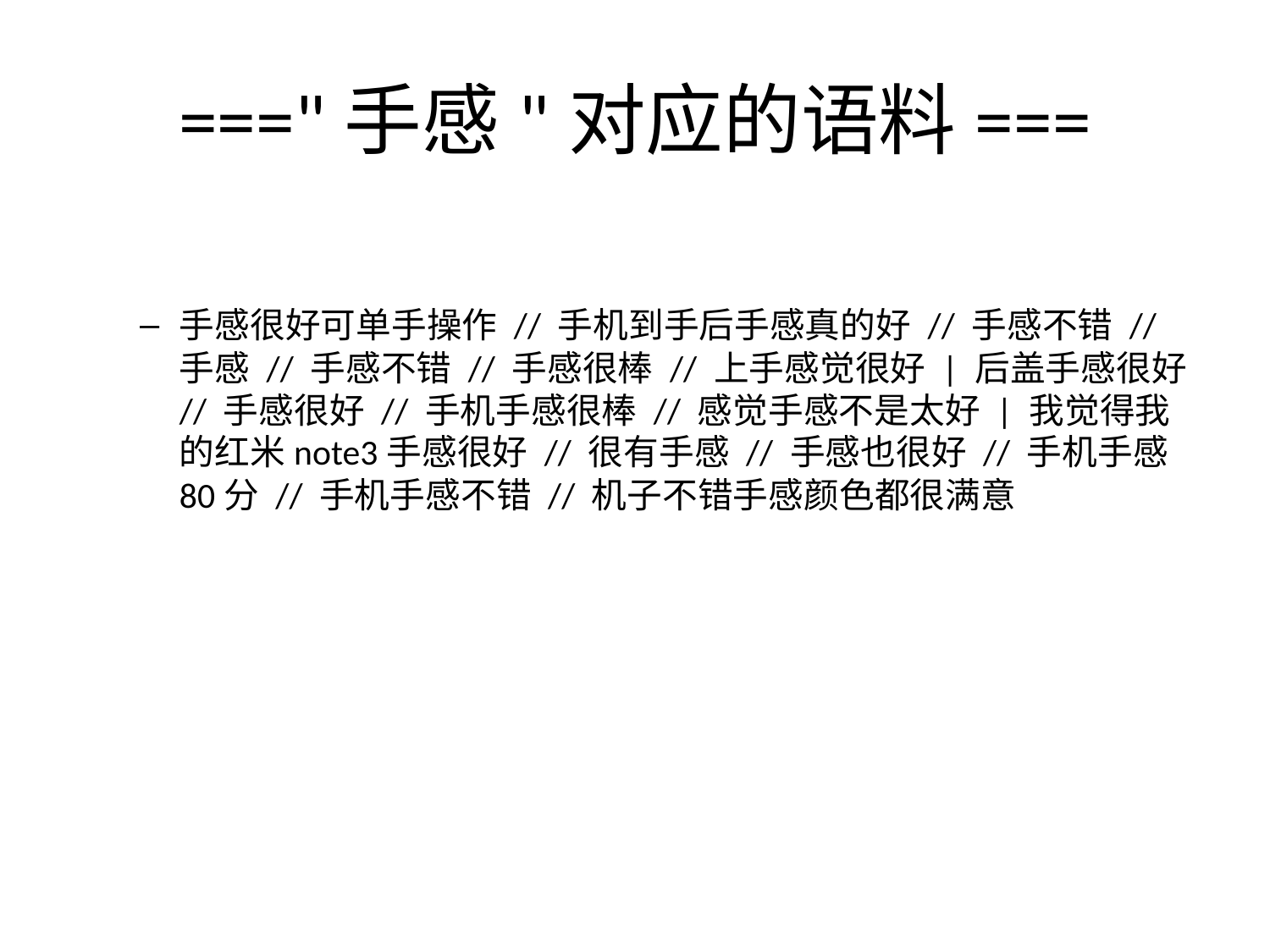

# ==="手感"对应的语料===

手感很好可单手操作 // 手机到手后手感真的好 // 手感不错 // 手感 // 手感不错 // 手感很棒 // 上手感觉很好 | 后盖手感很好 // 手感很好 // 手机手感很棒 // 感觉手感不是太好 | 我觉得我的红米note3手感很好 // 很有手感 // 手感也很好 // 手机手感80分 // 手机手感不错 // 机子不错手感颜色都很满意